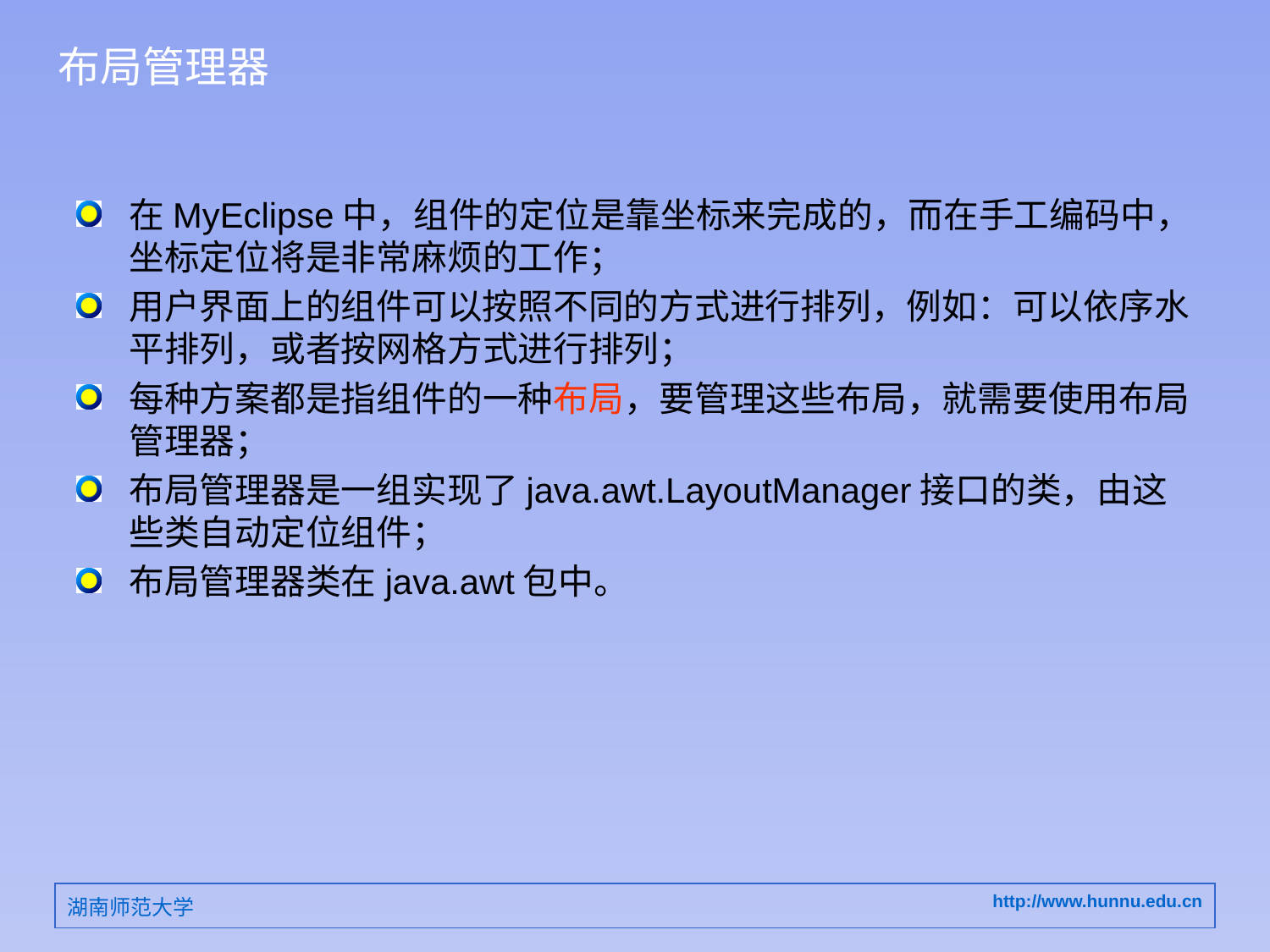

# 布局管理器
在MyEclipse中，组件的定位是靠坐标来完成的，而在手工编码中，坐标定位将是非常麻烦的工作；
用户界面上的组件可以按照不同的方式进行排列，例如：可以依序水平排列，或者按网格方式进行排列；
每种方案都是指组件的一种布局，要管理这些布局，就需要使用布局管理器；
布局管理器是一组实现了java.awt.LayoutManager接口的类，由这些类自动定位组件；
布局管理器类在java.awt包中。